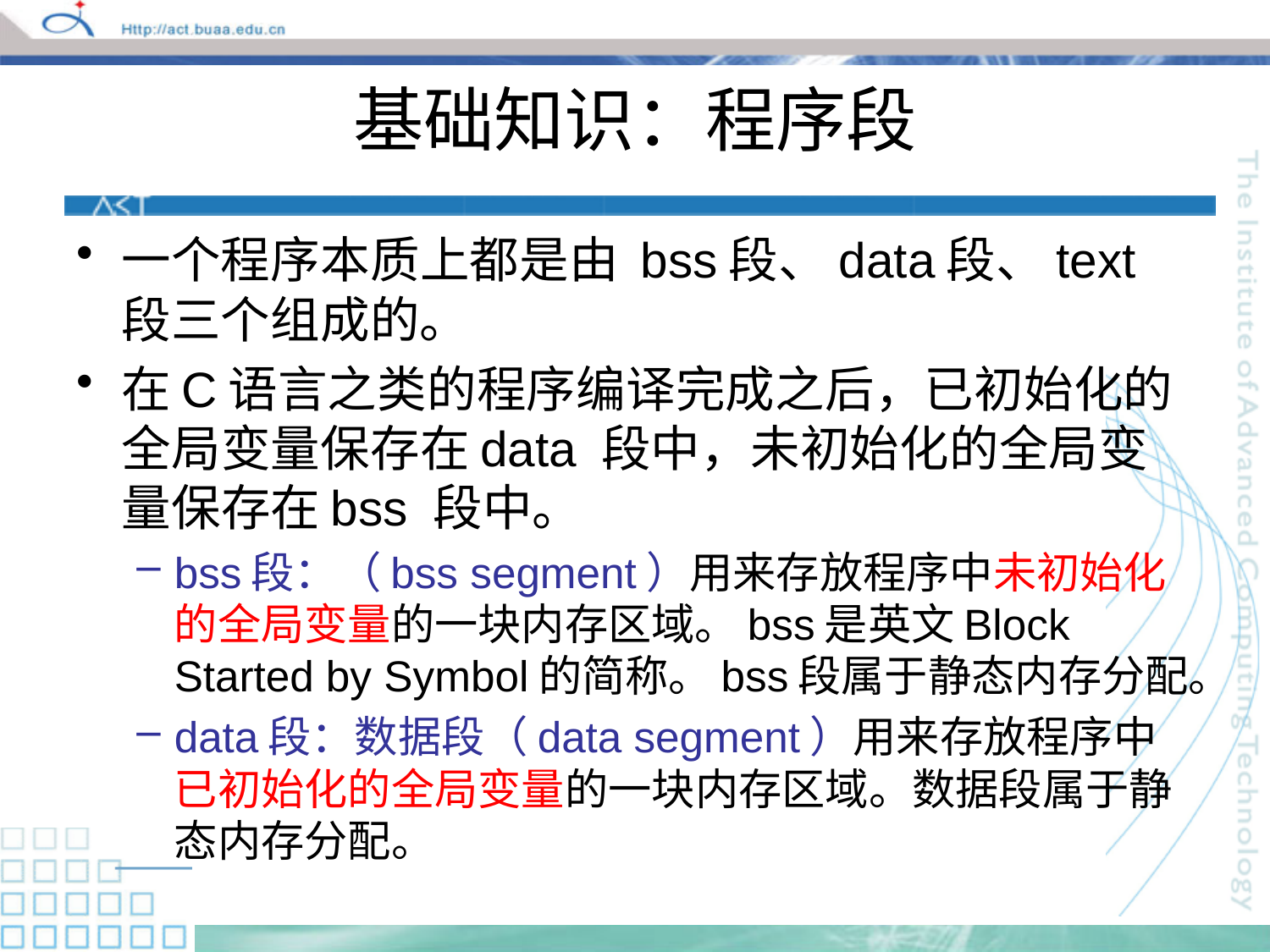

# 基础知识：程序段
一个程序本质上都是由 bss段、data段、text段三个组成的。
在C语言之类的程序编译完成之后，已初始化的全局变量保存在data 段中，未初始化的全局变量保存在bss 段中。
bss段：（bss segment）用来存放程序中未初始化的全局变量的一块内存区域。bss是英文Block Started by Symbol的简称。bss段属于静态内存分配。
data段：数据段（data segment）用来存放程序中已初始化的全局变量的一块内存区域。数据段属于静态内存分配。